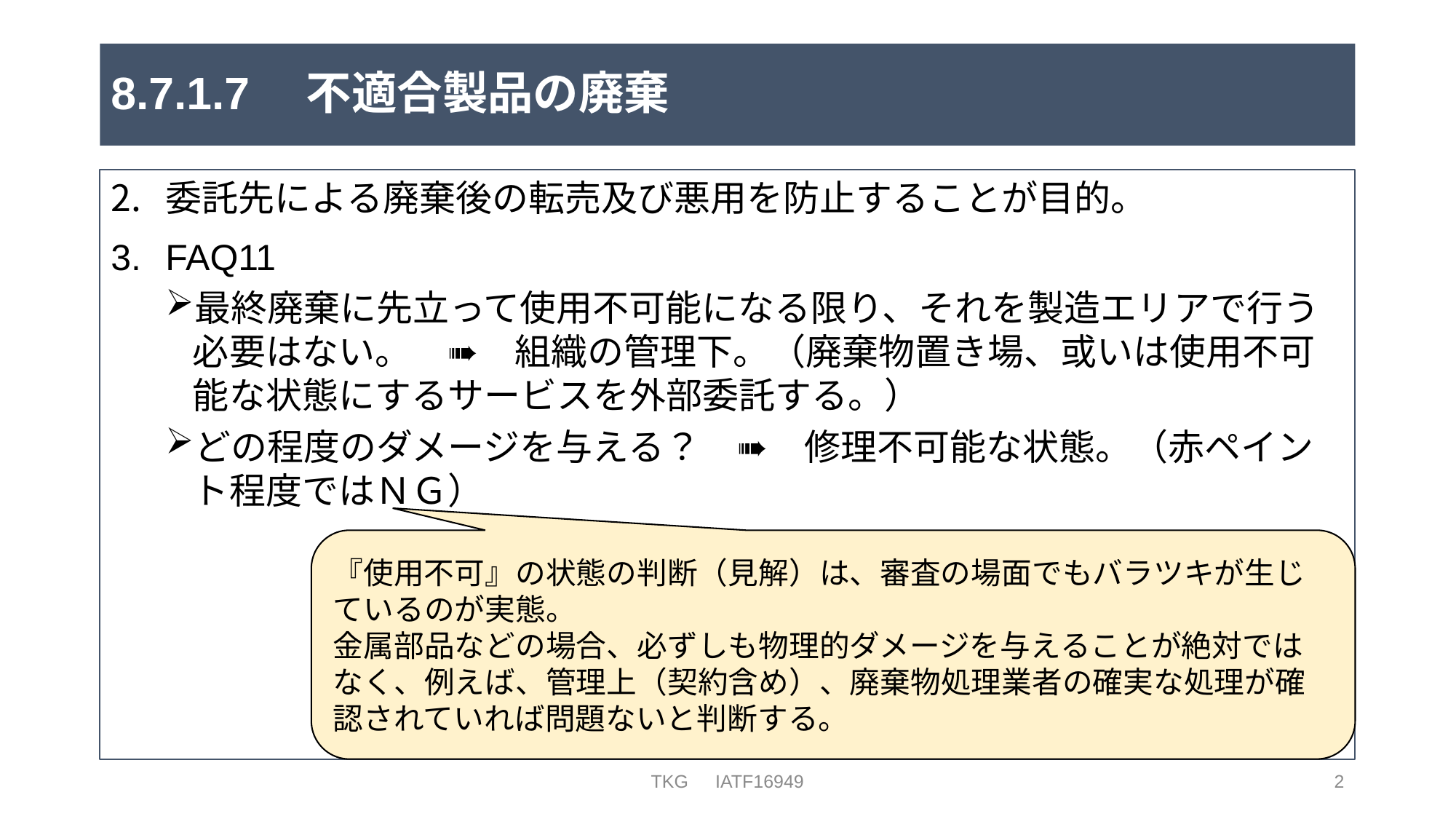

# 8.7.1.7　不適合製品の廃棄
委託先による廃棄後の転売及び悪用を防止することが目的。
FAQ11
最終廃棄に先立って使用不可能になる限り、それを製造エリアで行う必要はない。　➠　組織の管理下。（廃棄物置き場、或いは使用不可能な状態にするサービスを外部委託する。）
どの程度のダメージを与える？　➠　修理不可能な状態。（赤ペイント程度ではＮＧ）
『使用不可』の状態の判断（見解）は、審査の場面でもバラツキが生じているのが実態。
金属部品などの場合、必ずしも物理的ダメージを与えることが絶対ではなく、例えば、管理上（契約含め）、廃棄物処理業者の確実な処理が確認されていれば問題ないと判断する。
TKG　IATF16949
2